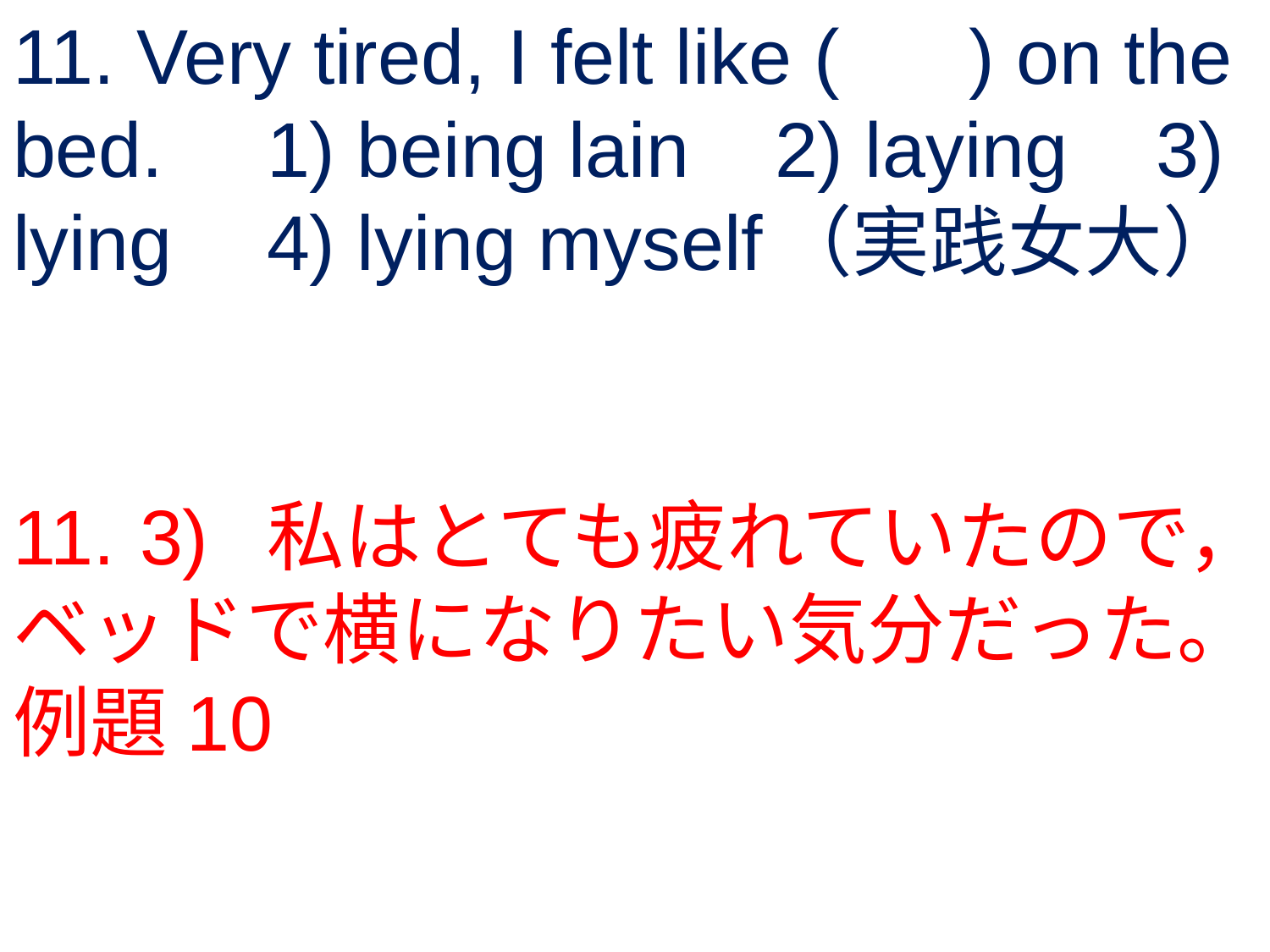

# 11. Very tired, I felt like (      ) on the bed.	1) being lain	2) laying	3) lying	4) lying myself	（実践女大）
11.	3) 	私はとても疲れていたので，ベッドで横になりたい気分だった。例題10